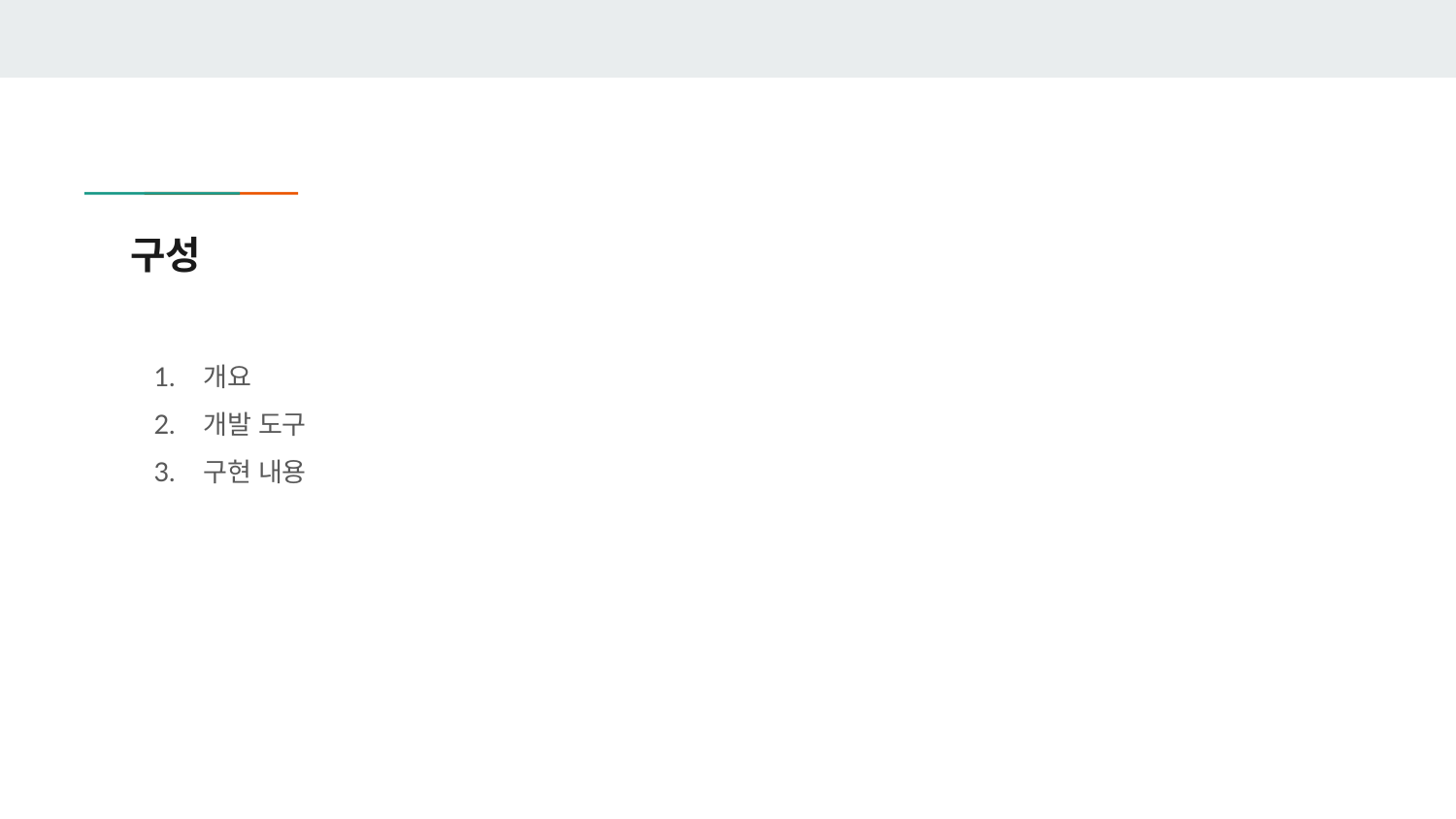

# 구성
개요
개발 도구
구현 내용